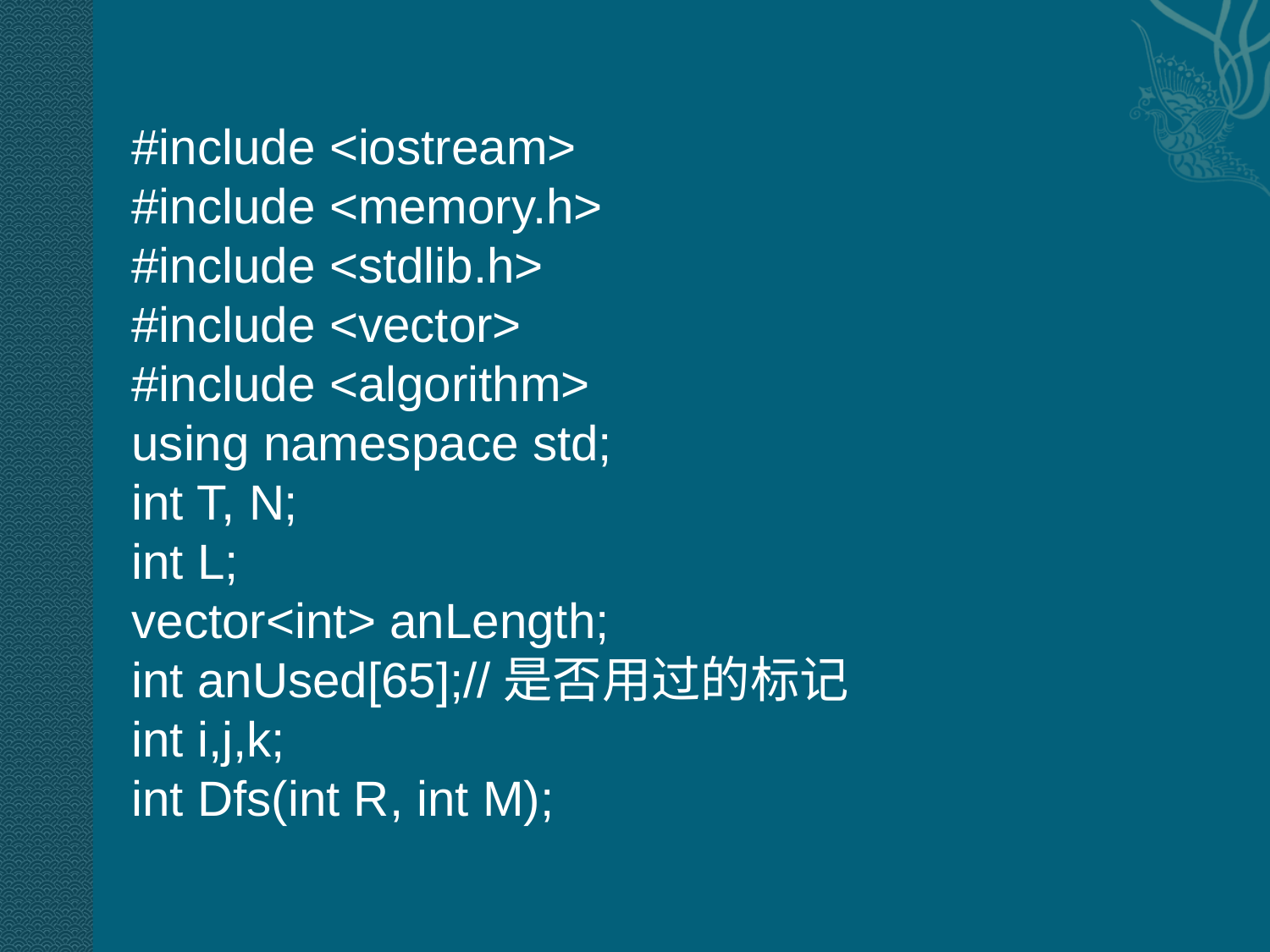

#include <iostream>
#include <memory.h>
#include <stdlib.h>
#include <vector>
#include <algorithm>
using namespace std;
int T, N;
int L;
vector<int> anLength;
int anUsed[65];//是否用过的标记
int i,j,k;
int Dfs(int R, int M);